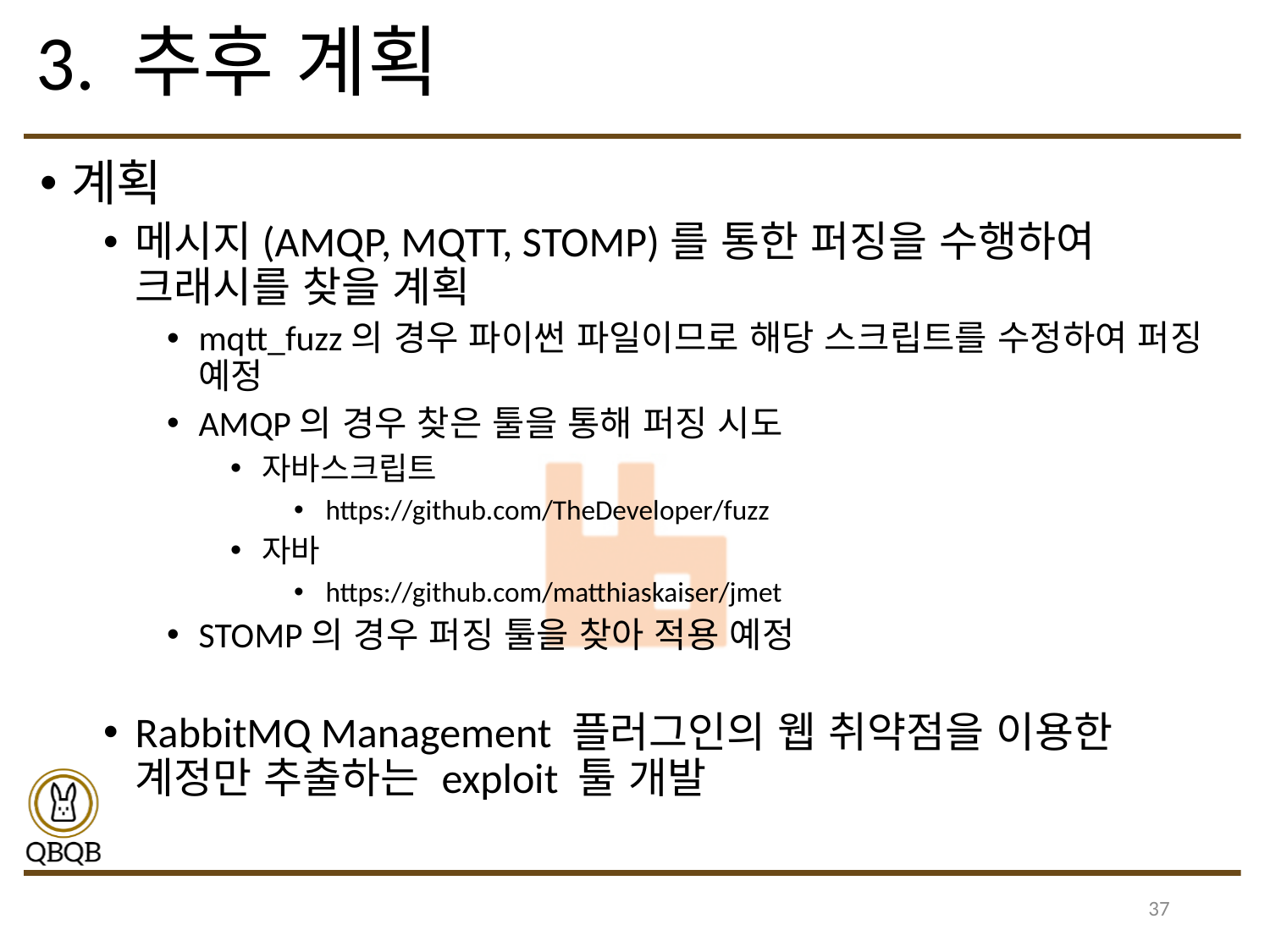

# 3. 추후 계획
계획
메시지(AMQP, MQTT, STOMP)를 통한 퍼징을 수행하여 크래시를 찾을 계획
mqtt_fuzz의 경우 파이썬 파일이므로 해당 스크립트를 수정하여 퍼징 예정
AMQP의 경우 찾은 툴을 통해 퍼징 시도
자바스크립트
https://github.com/TheDeveloper/fuzz
자바
https://github.com/matthiaskaiser/jmet
STOMP의 경우 퍼징 툴을 찾아 적용 예정

RabbitMQ Management 플러그인의 웹 취약점을 이용한 계정만 추출하는 exploit 툴 개발

37